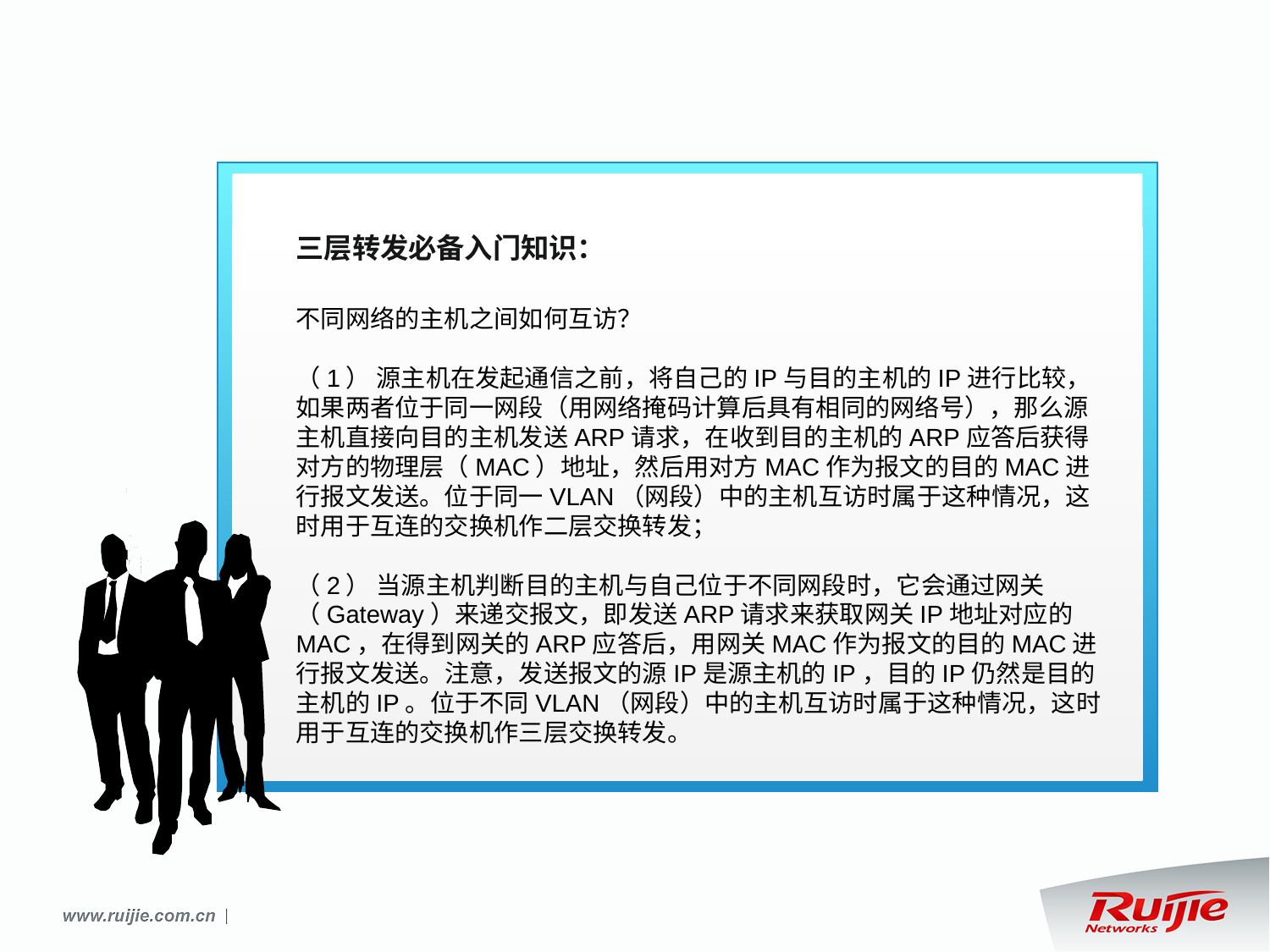

三层转发必备入门知识：

不同网络的主机之间如何互访？

（1） 源主机在发起通信之前，将自己的IP与目的主机的IP进行比较，如果两者位于同一网段（用网络掩码计算后具有相同的网络号），那么源主机直接向目的主机发送ARP请求，在收到目的主机的ARP应答后获得对方的物理层（MAC）地址，然后用对方MAC作为报文的目的MAC进行报文发送。位于同一VLAN（网段）中的主机互访时属于这种情况，这时用于互连的交换机作二层交换转发；

（2） 当源主机判断目的主机与自己位于不同网段时，它会通过网关（Gateway）来递交报文，即发送ARP请求来获取网关IP地址对应的MAC，在得到网关的ARP应答后，用网关MAC作为报文的目的MAC进行报文发送。注意，发送报文的源IP是源主机的IP，目的IP仍然是目的主机的IP。位于不同VLAN（网段）中的主机互访时属于这种情况，这时用于互连的交换机作三层交换转发。